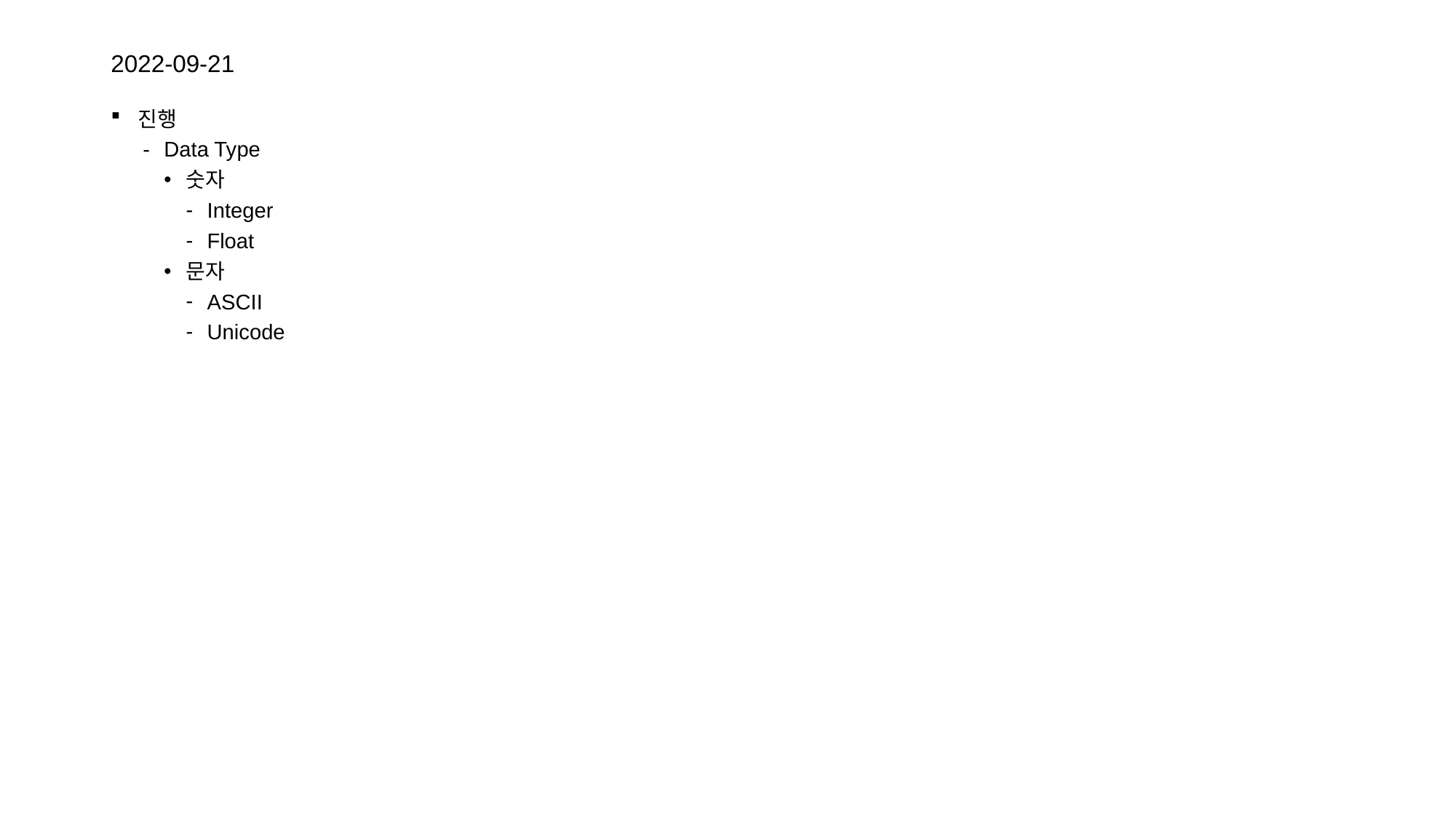

# 2022-09-21

진행
Data Type
숫자
Integer
Float
문자
ASCII
Unicode